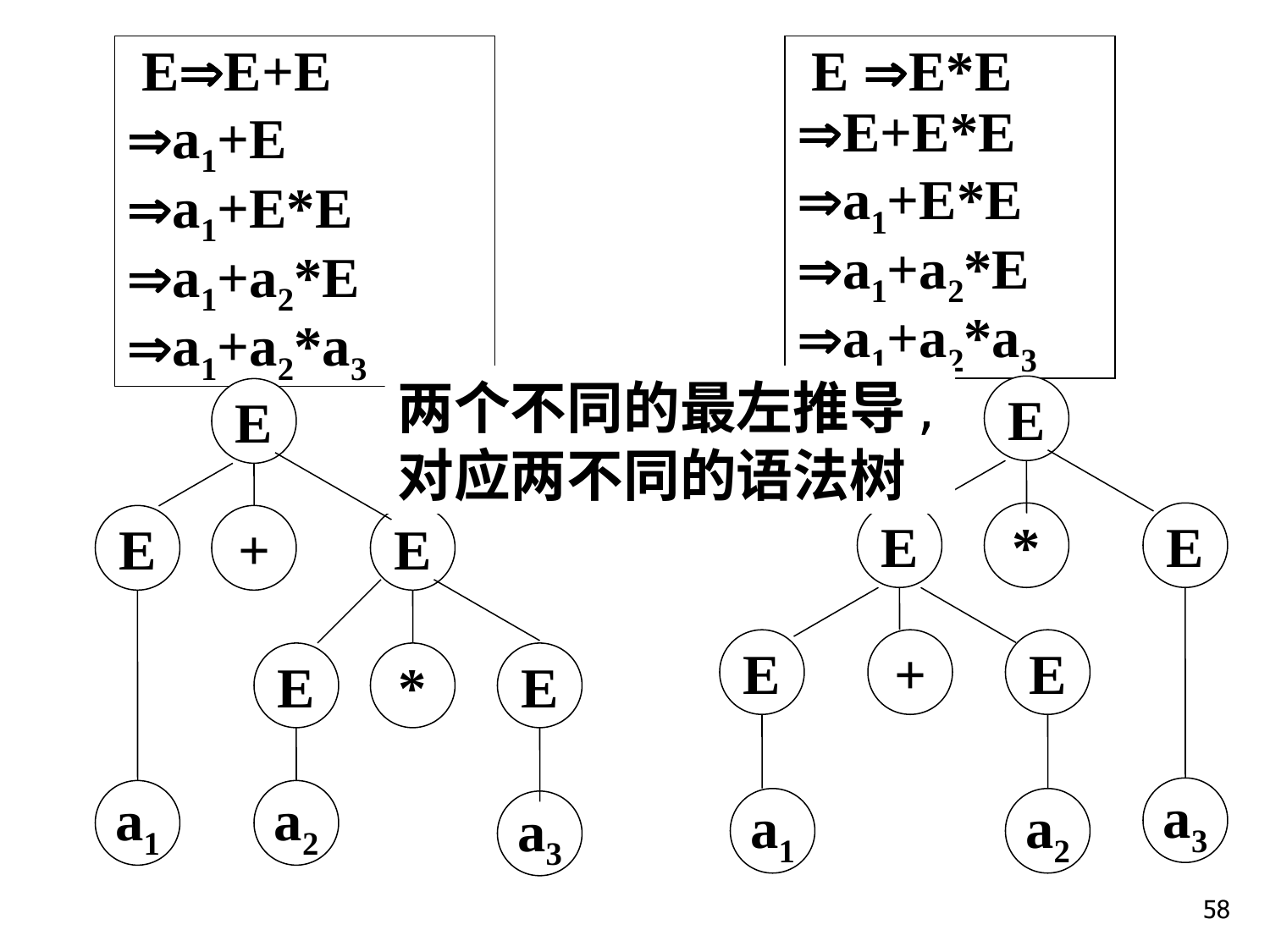

E⇒E+E
⇒a1+E
⇒a1+E*E
⇒a1+a2*E
⇒a1+a2*a3
 E ⇒E*E
⇒E+E*E
⇒a1+E*E
⇒a1+a2*E ⇒a1+a2*a3
两个不同的最左推导,对应两不同的语法树
E
E

E
*
E

E
+
E

E
*
E

E
+
E

a3

a1

a1

a2

a2

a3
58